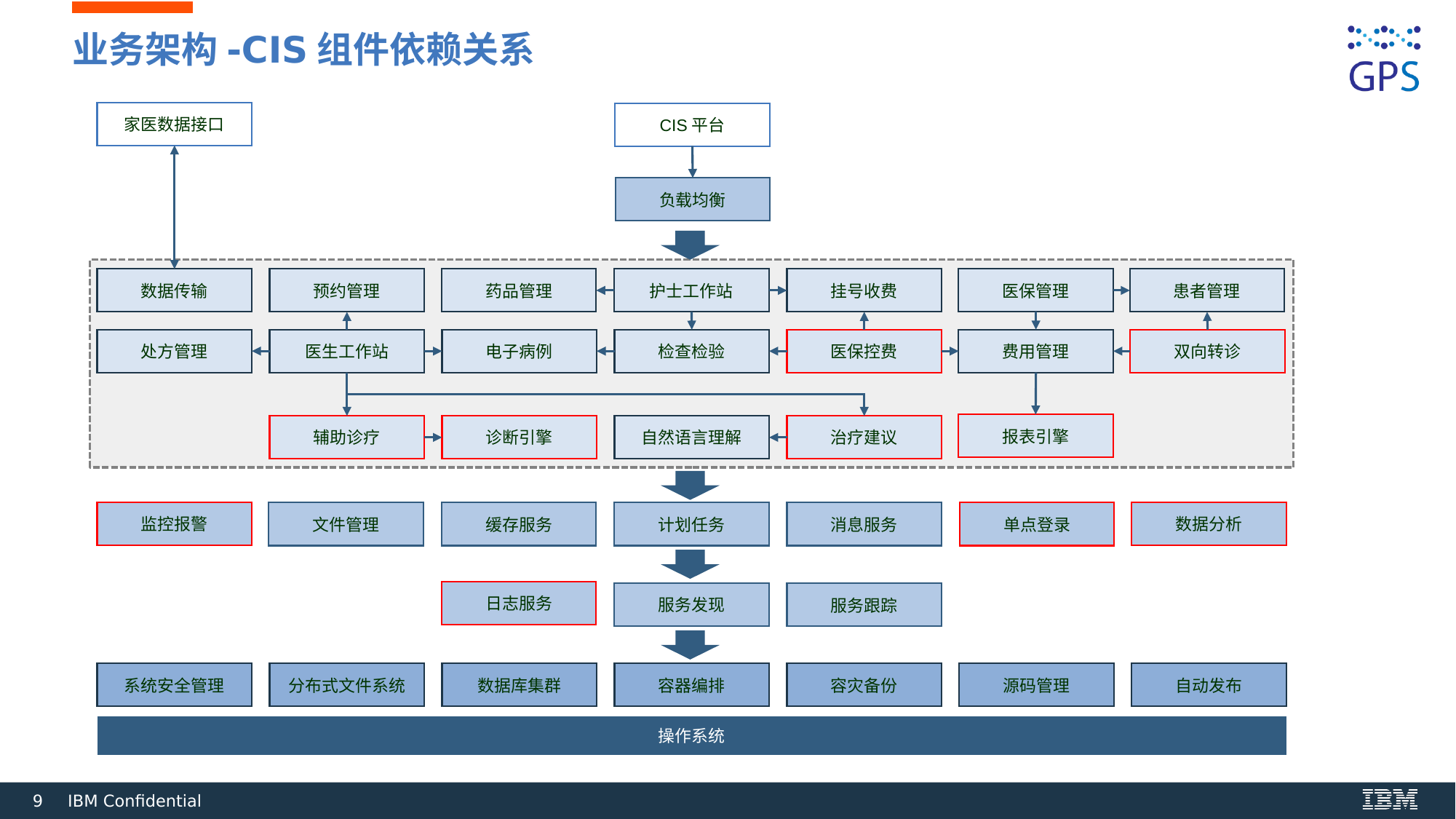

# 业务架构-CIS组件依赖关系
家医数据接口
CIS平台
负载均衡

数据传输
预约管理
药品管理
护士工作站
挂号收费
医保管理
患者管理
处方管理
医生工作站
电子病例
检查检验
医保控费
费用管理
双向转诊
报表引擎
辅助诊疗
诊断引擎
自然语言理解
治疗建议

监控报警
数据分析
文件管理
缓存服务
计划任务
消息服务
单点登录

日志服务
服务发现
服务跟踪

系统安全管理
分布式文件系统
数据库集群
容器编排
容灾备份
源码管理
自动发布
操作系统